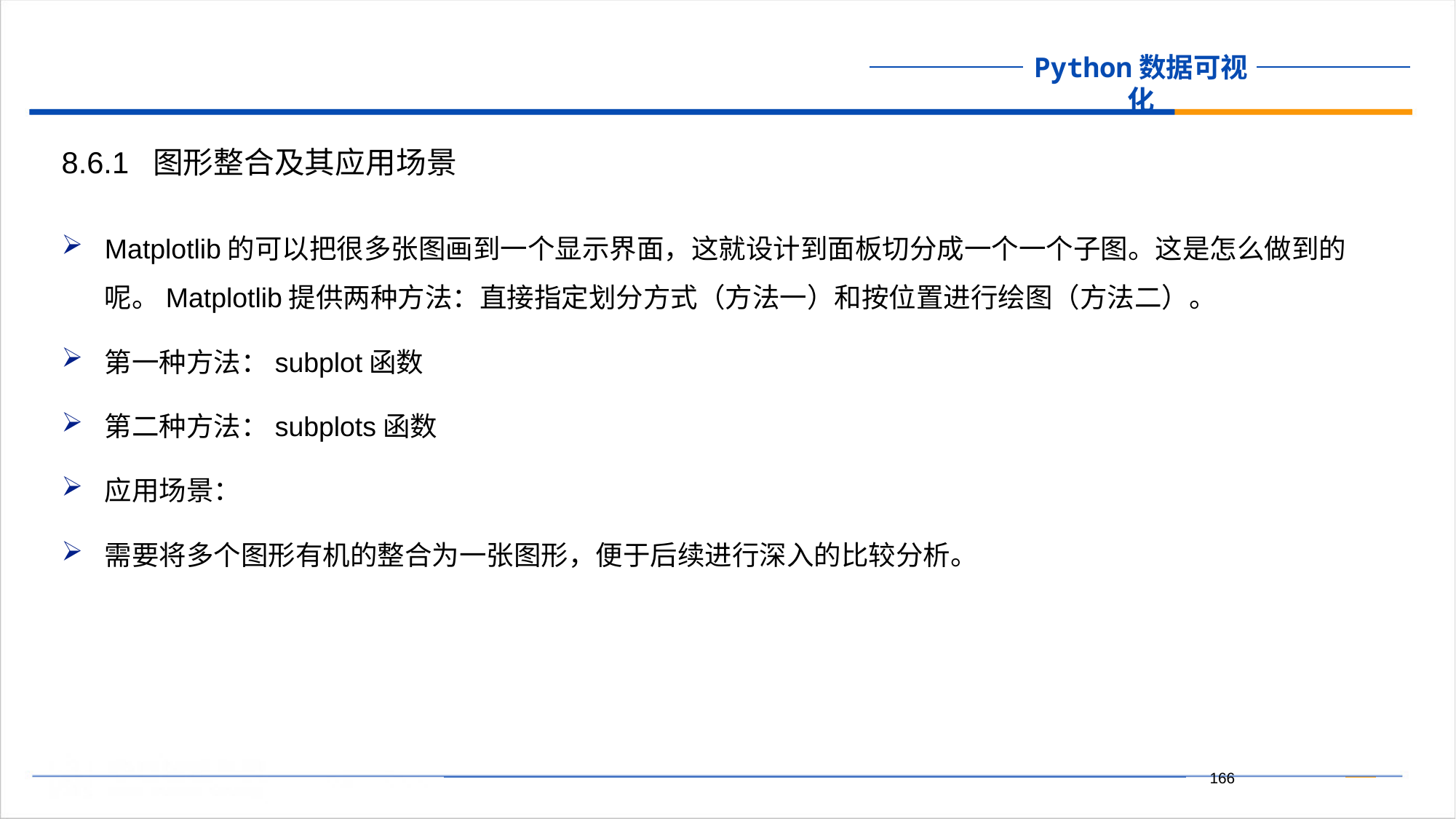

8.6.1  图形整合及其应用场景
Matplotlib的可以把很多张图画到一个显示界面，这就设计到面板切分成一个一个子图。这是怎么做到的呢。Matplotlib提供两种方法：直接指定划分方式（方法一）和按位置进行绘图（方法二）。
第一种方法：subplot函数
第二种方法：subplots函数
应用场景：
需要将多个图形有机的整合为一张图形，便于后续进行深入的比较分析。